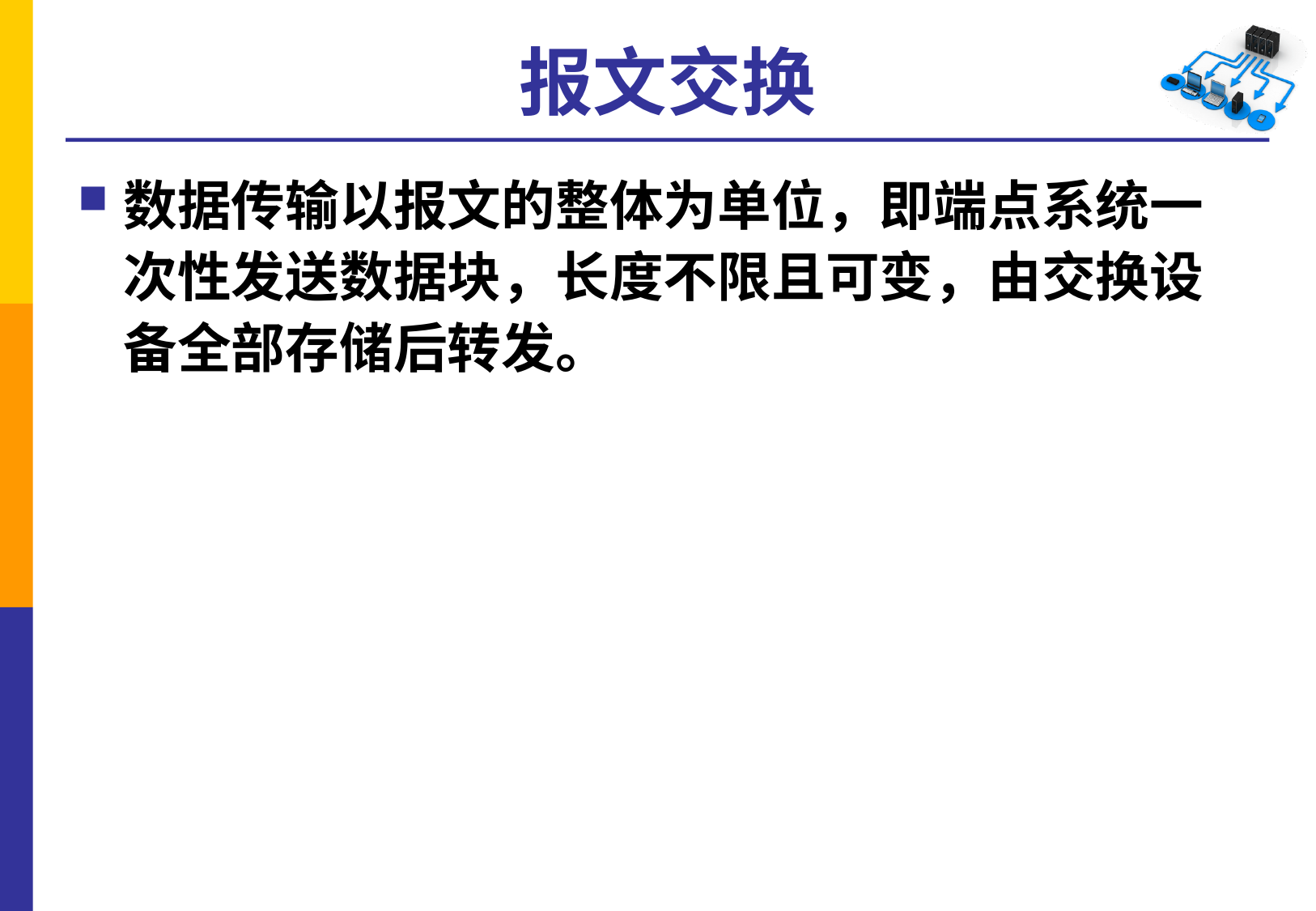

# 报文交换
数据传输以报文的整体为单位，即端点系统一次性发送数据块，长度不限且可变，由交换设备全部存储后转发。